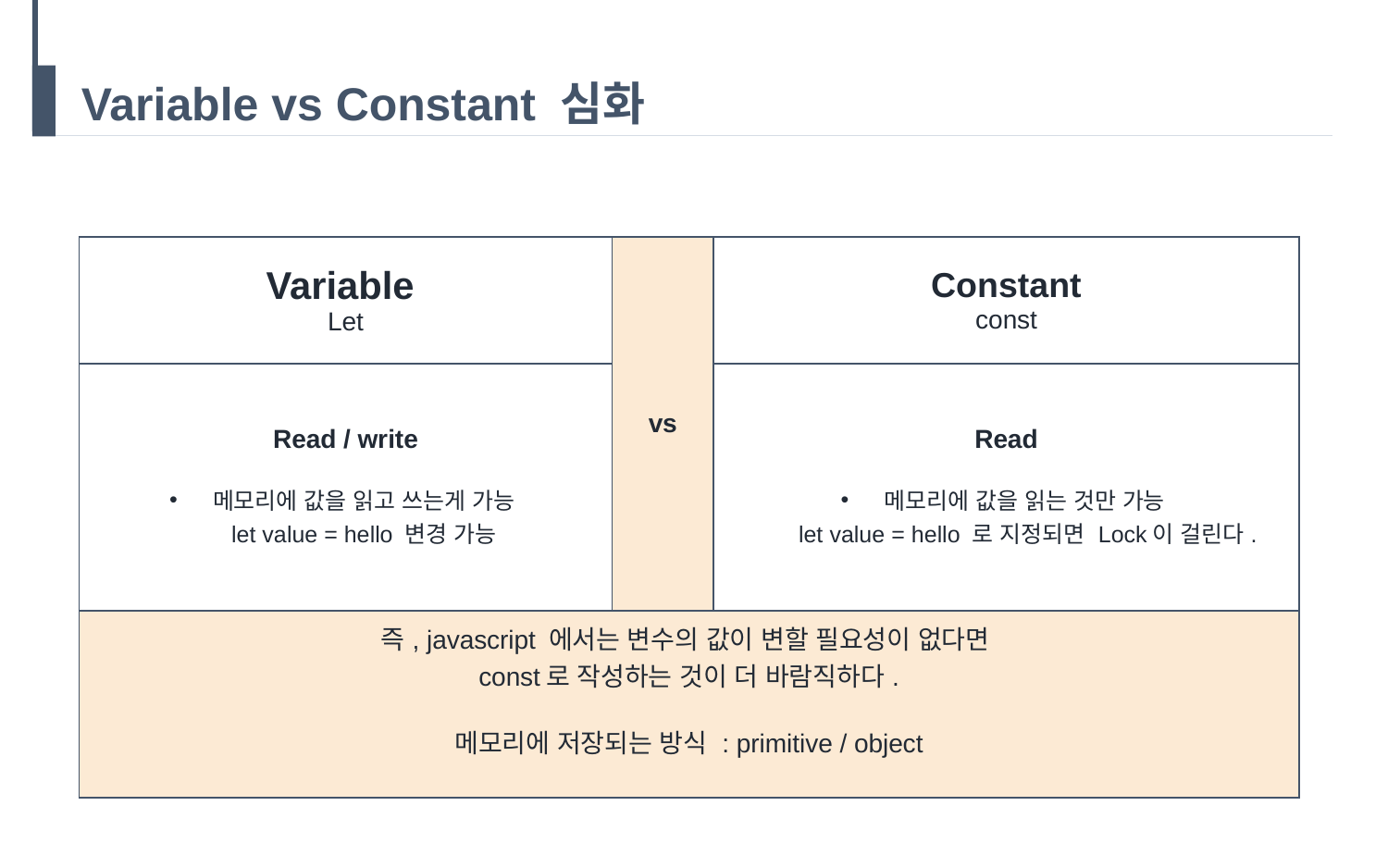

# Variable vs Constant 심화
| Variable Let | vs | Constant const |
| --- | --- | --- |
| Read / write 메모리에 값을 읽고 쓰는게 가능 let value = hello 변경 가능 |  | Read 메모리에 값을 읽는 것만 가능 let value = hello 로 지정되면 Lock이 걸린다. |
| 즉, javascript 에서는 변수의 값이 변할 필요성이 없다면 const로 작성하는 것이 더 바람직하다. 메모리에 저장되는 방식 : primitive / object |  |  |